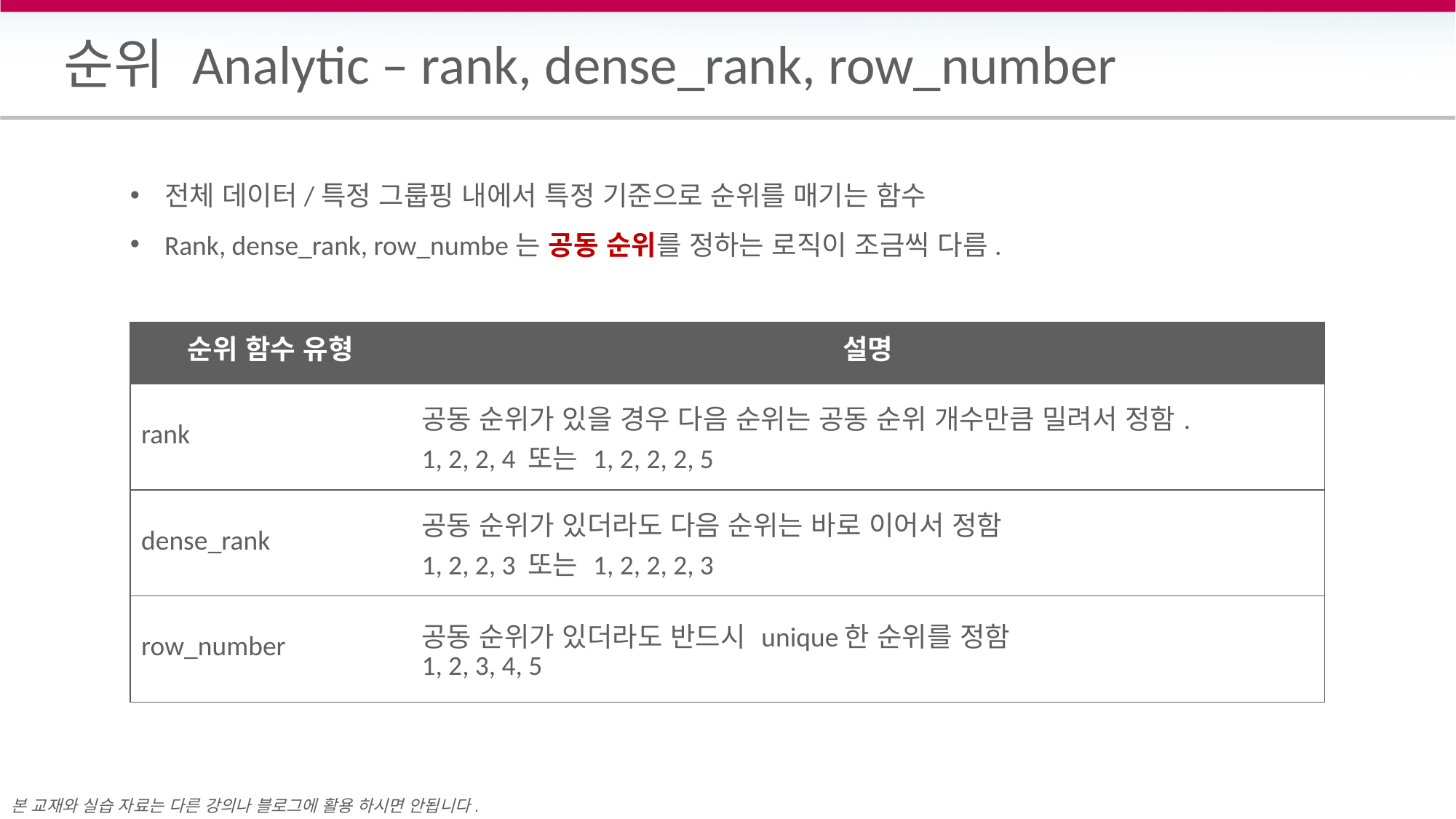

# 순위 Analytic – rank, dense_rank, row_number
전체 데이터/특정 그룹핑 내에서 특정 기준으로 순위를 매기는 함수
Rank, dense_rank, row_numbe는 공동 순위를 정하는 로직이 조금씩 다름.
| 순위 함수 유형 | 설명 |
| --- | --- |
| rank | 공동 순위가 있을 경우 다음 순위는 공동 순위 개수만큼 밀려서 정함. 1, 2, 2, 4 또는 1, 2, 2, 2, 5 |
| dense\_rank | 공동 순위가 있더라도 다음 순위는 바로 이어서 정함 1, 2, 2, 3 또는 1, 2, 2, 2, 3 |
| row\_number | 공동 순위가 있더라도 반드시 unique한 순위를 정함 1, 2, 3, 4, 5 |